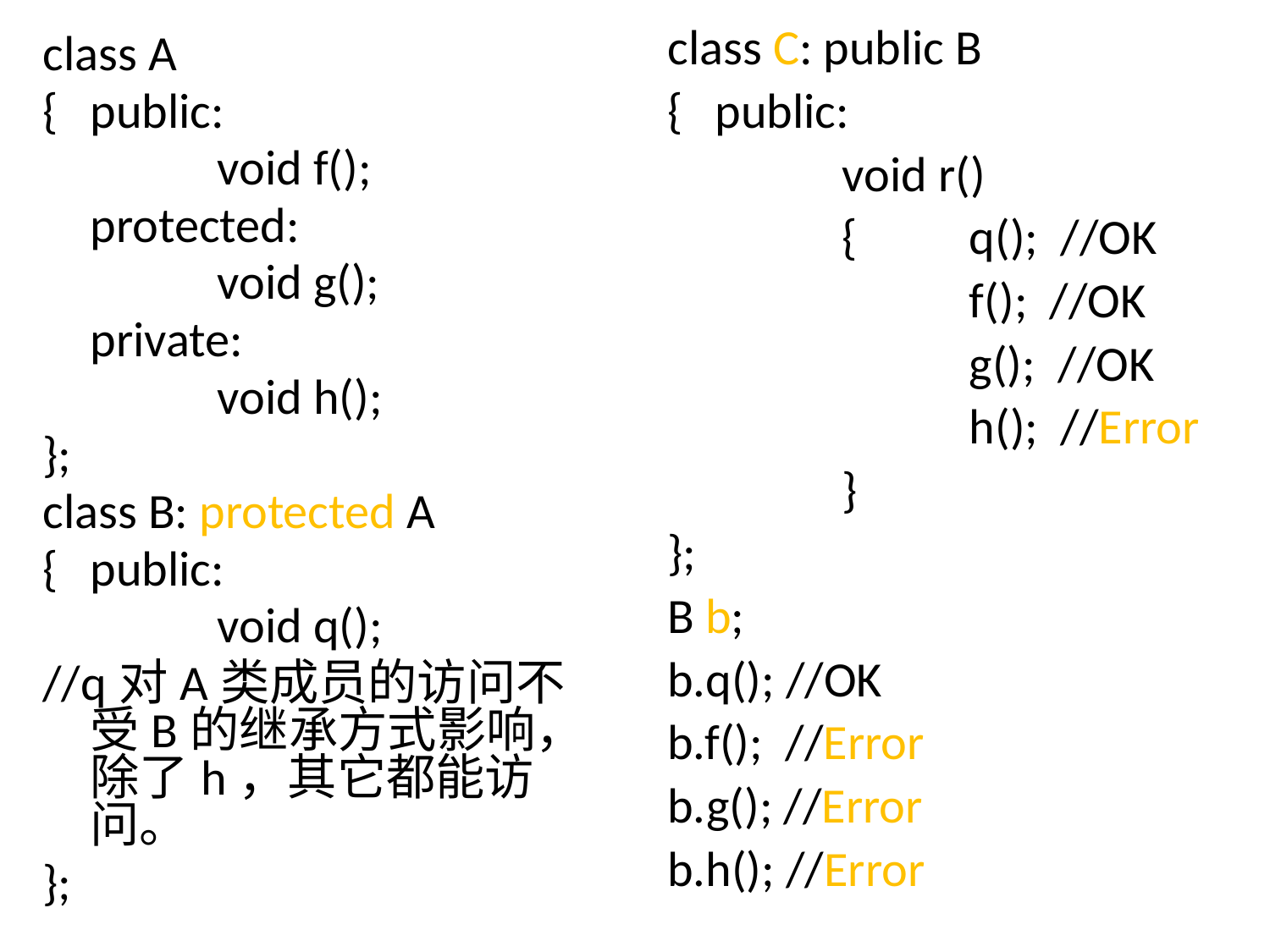

class C: public B
{	public:
		void r()
		{	q();  //OK
			f();  //OK
			g();  //OK
			h();  //Error
		}
};
B b;
b.q(); //OK
b.f();  //Error
b.g(); //Error
b.h(); //Error
class A
{	public:
		void f();
	protected:
		void g();
	private:
		void h();
};
class B: protected A
{	public:
		void q();
//q对A类成员的访问不受B的继承方式影响，除了h，其它都能访问。
};